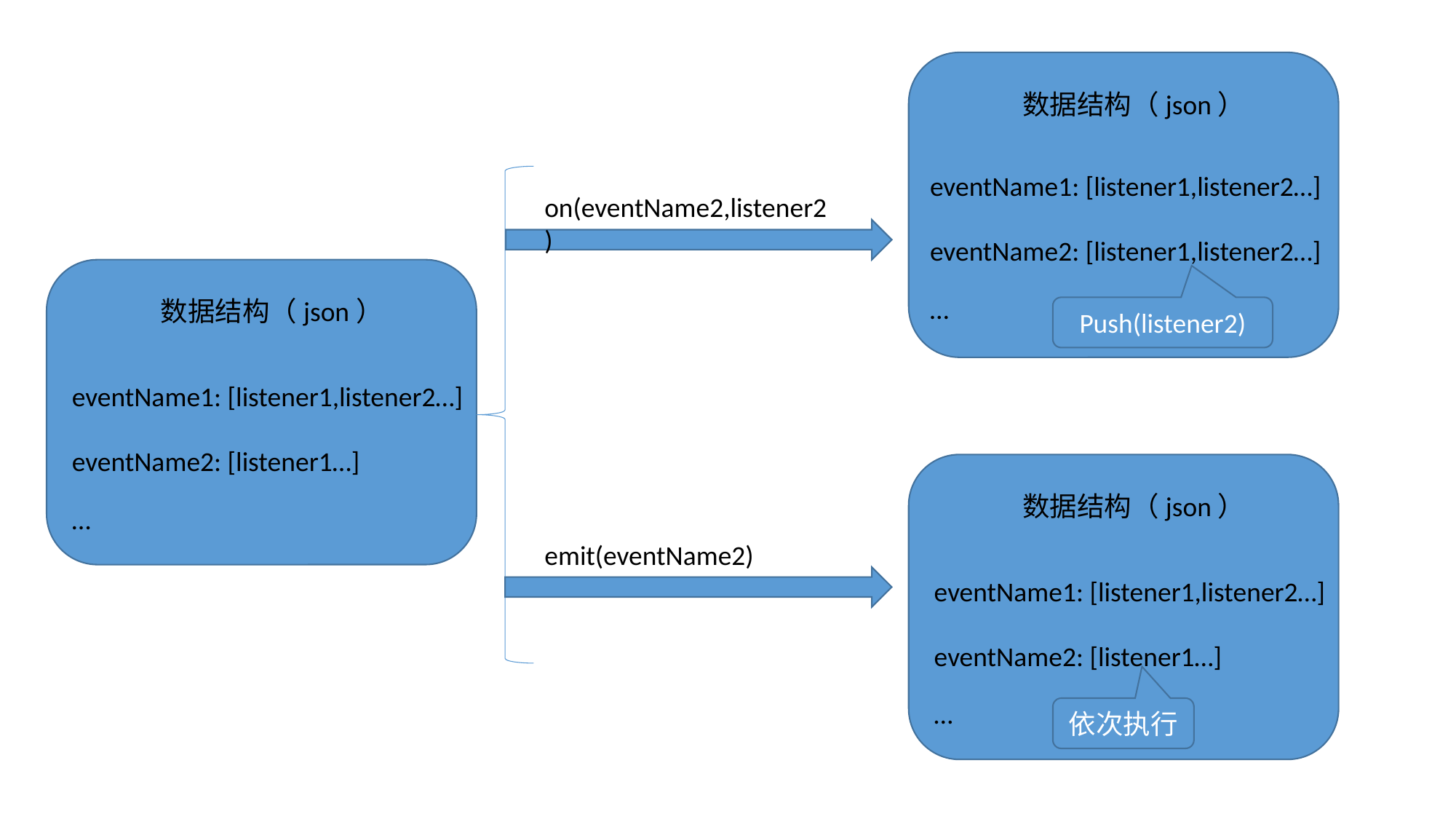

数据结构（json）
eventName1: [listener1,listener2…]

on(eventName2,listener2)

eventName2: [listener1,listener2…]

…
数据结构（json）
Push(listener2)
eventName1: [listener1,listener2…]
eventName2: [listener1…]

数据结构（json）
…
emit(eventName2)

eventName1: [listener1,listener2…]
eventName2: [listener1…]
…
依次执行